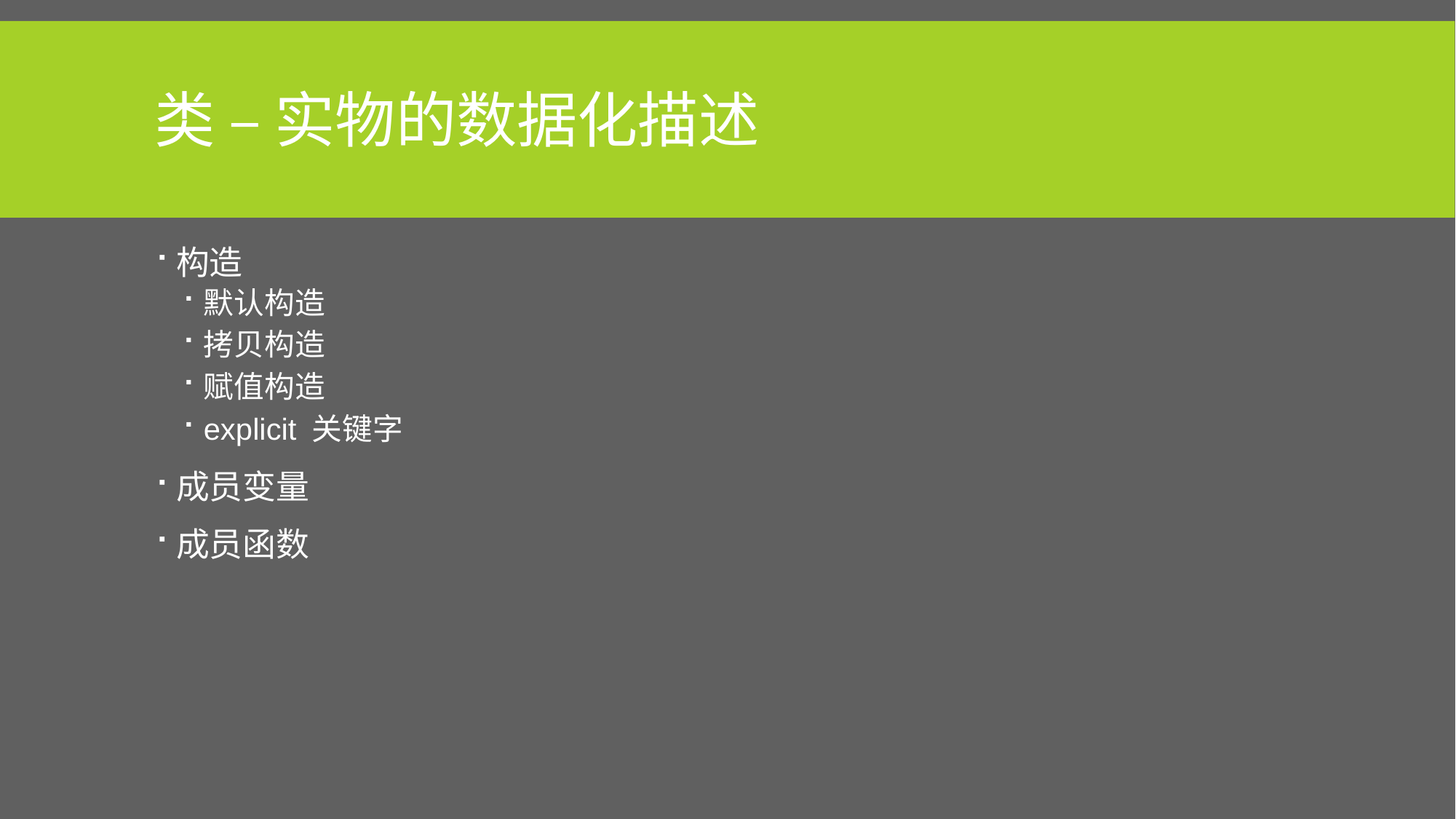

# 类 – 实物的数据化描述
构造
默认构造
拷贝构造
赋值构造
explicit 关键字
成员变量
成员函数